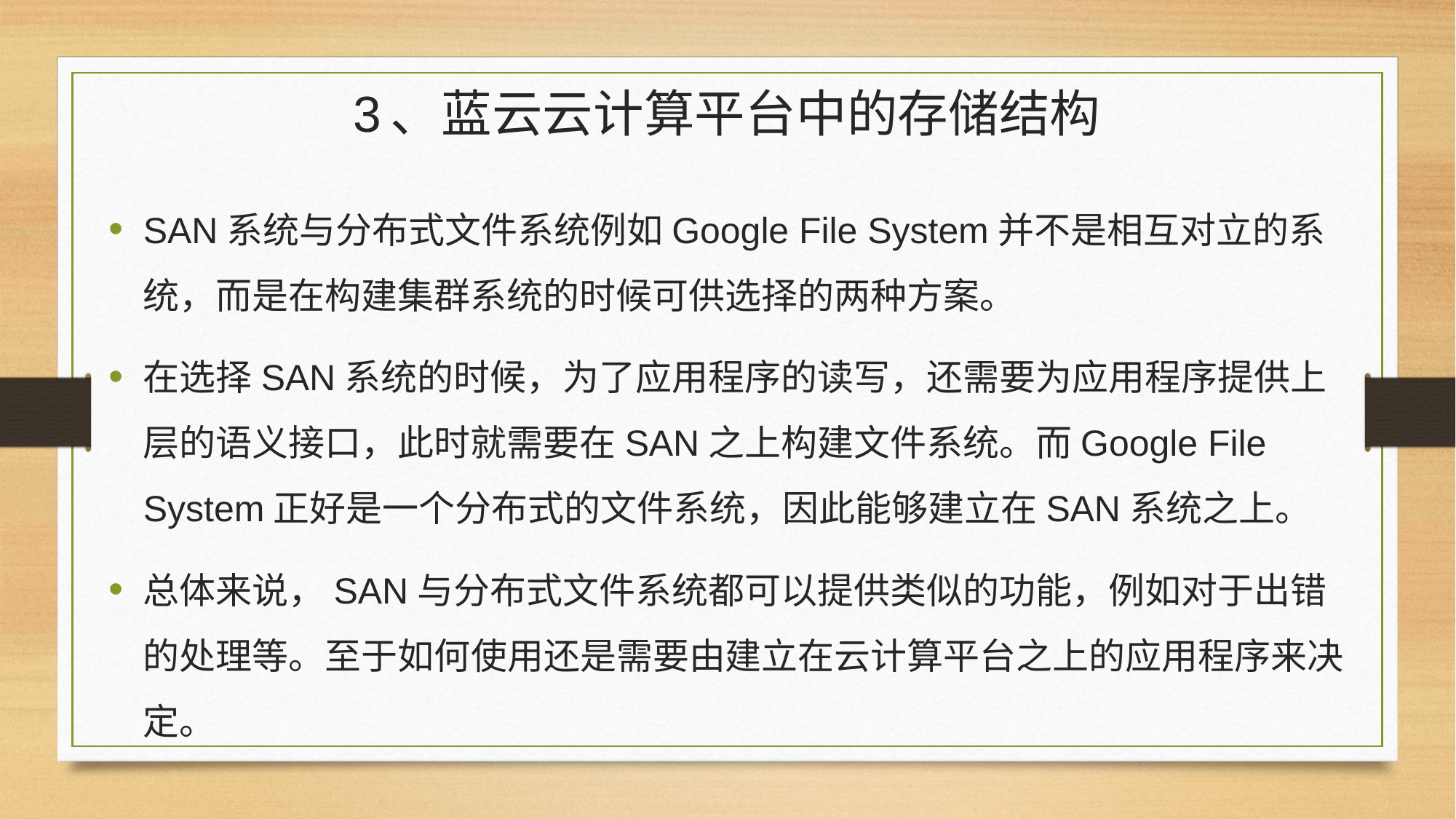

# 3、蓝云云计算平台中的存储结构
SAN系统与分布式文件系统例如Google File System并不是相互对立的系统，而是在构建集群系统的时候可供选择的两种方案。
在选择SAN系统的时候，为了应用程序的读写，还需要为应用程序提供上层的语义接口，此时就需要在SAN之上构建文件系统。而Google File System正好是一个分布式的文件系统，因此能够建立在SAN系统之上。
总体来说，SAN与分布式文件系统都可以提供类似的功能，例如对于出错的处理等。至于如何使用还是需要由建立在云计算平台之上的应用程序来决定。